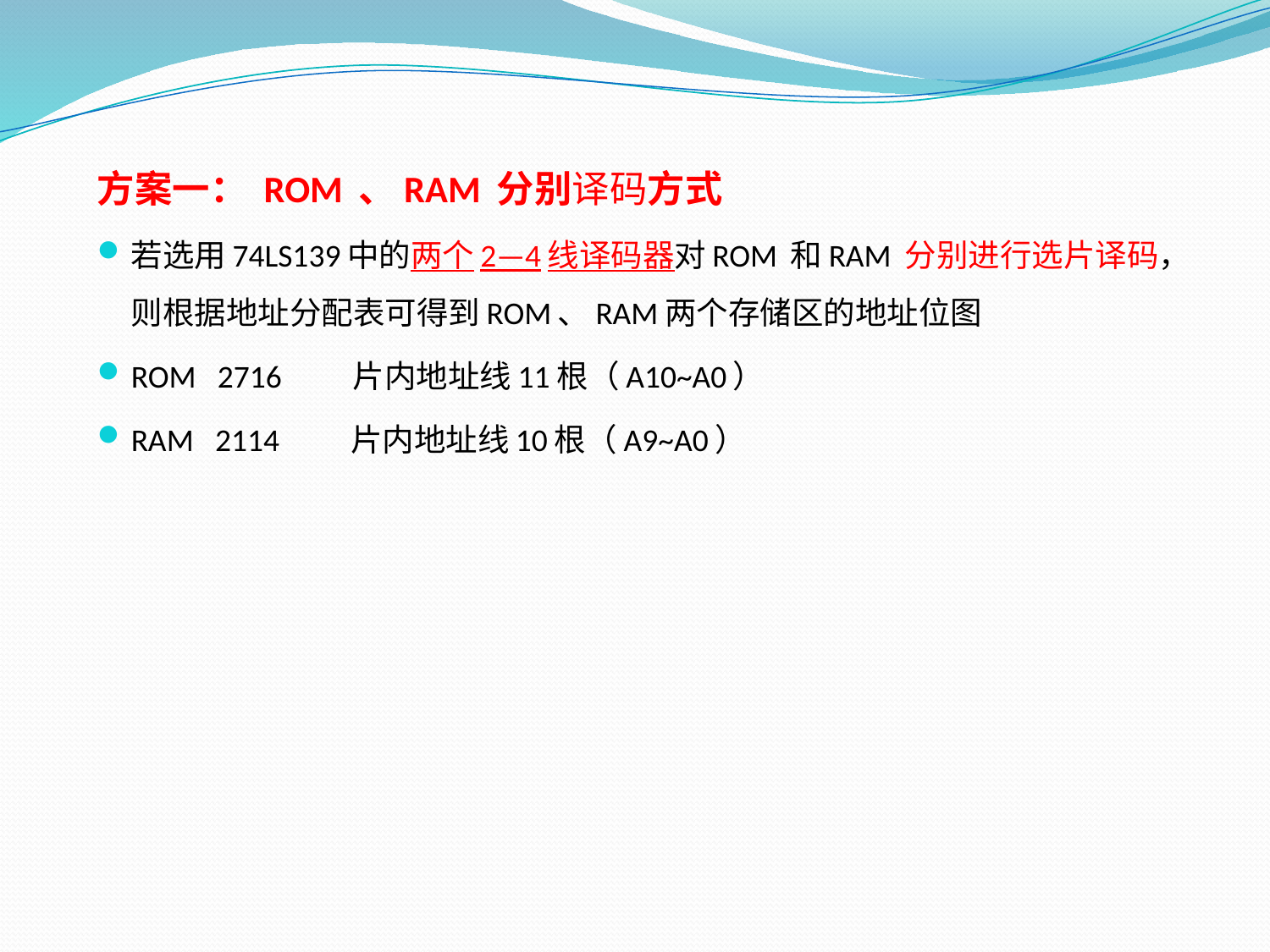

方案一： ROM 、RAM 分别译码方式
若选用74LS139中的两个2—4线译码器对ROM 和RAM 分别进行选片译码，则根据地址分配表可得到ROM、RAM两个存储区的地址位图
ROM   2716         片内地址线11根（A10~A0）
RAM   2114         片内地址线10根（A9~A0）